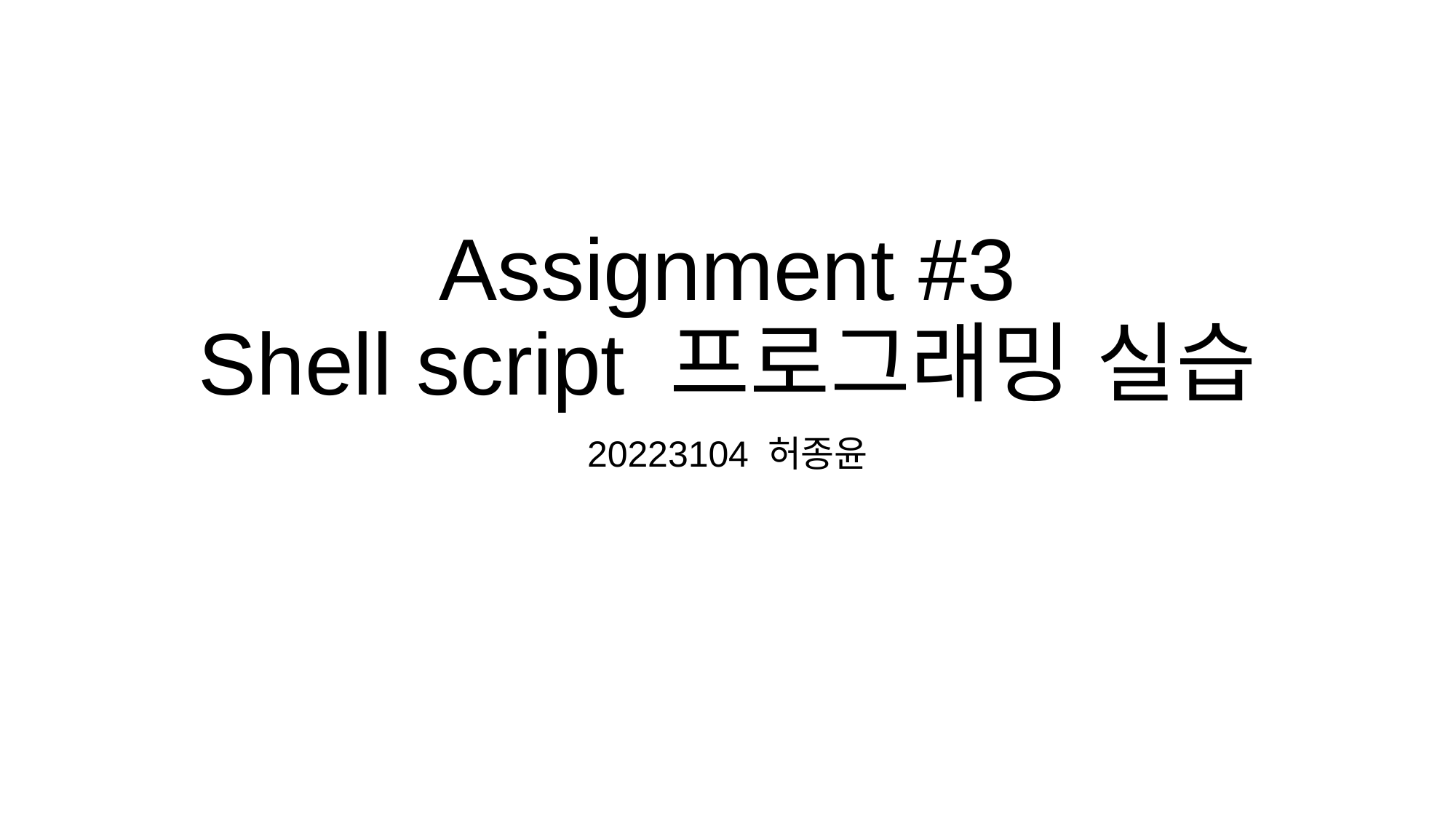

# Assignment #3 Shell script 프로그래밍 실습
20223104 허종윤